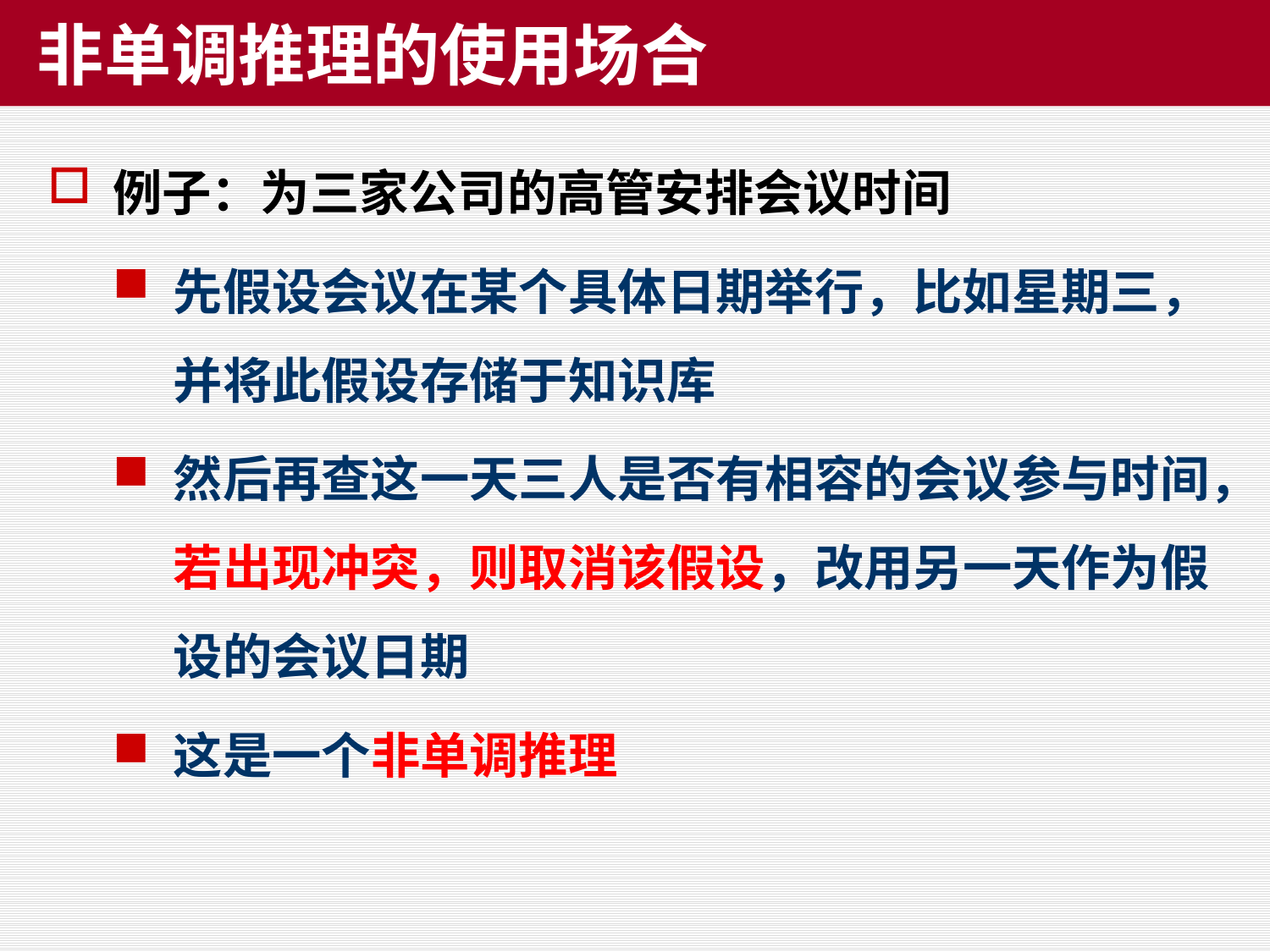

# 非单调推理的使用场合
例子：为三家公司的高管安排会议时间
先假设会议在某个具体日期举行，比如星期三，并将此假设存储于知识库
然后再查这一天三人是否有相容的会议参与时间，若出现冲突，则取消该假设，改用另一天作为假设的会议日期
这是一个非单调推理